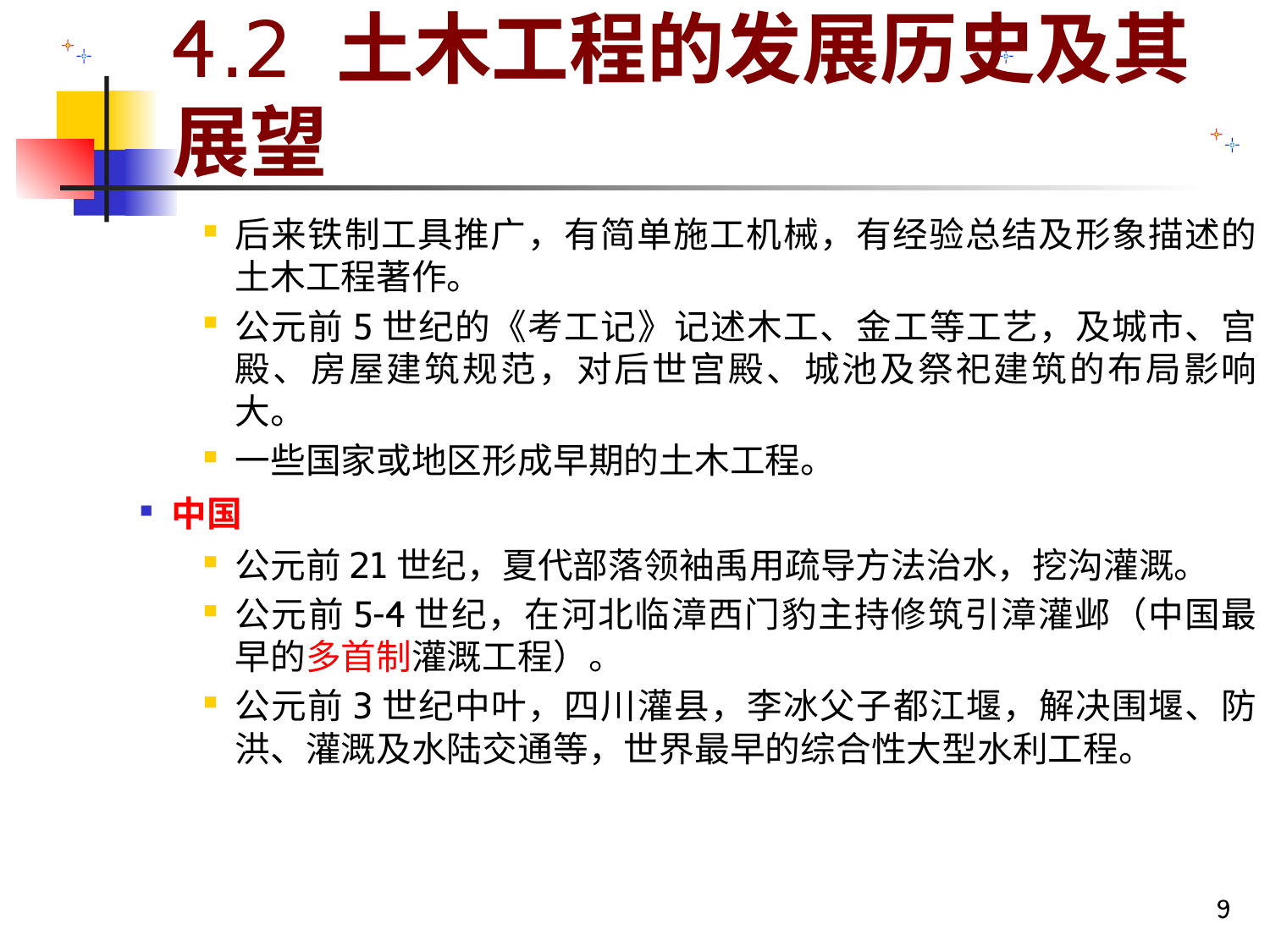

# 4.2 土木工程的发展历史及其展望
后来铁制工具推广，有简单施工机械，有经验总结及形象描述的土木工程著作。
公元前5世纪的《考工记》记述木工、金工等工艺，及城市、宫殿、房屋建筑规范，对后世宫殿、城池及祭祀建筑的布局影响大。
一些国家或地区形成早期的土木工程。
中国
公元前21世纪，夏代部落领袖禹用疏导方法治水，挖沟灌溉。
公元前5-4世纪，在河北临漳西门豹主持修筑引漳灌邺（中国最早的多首制灌溉工程）。
公元前3世纪中叶，四川灌县，李冰父子都江堰，解决围堰、防洪、灌溉及水陆交通等，世界最早的综合性大型水利工程。
9